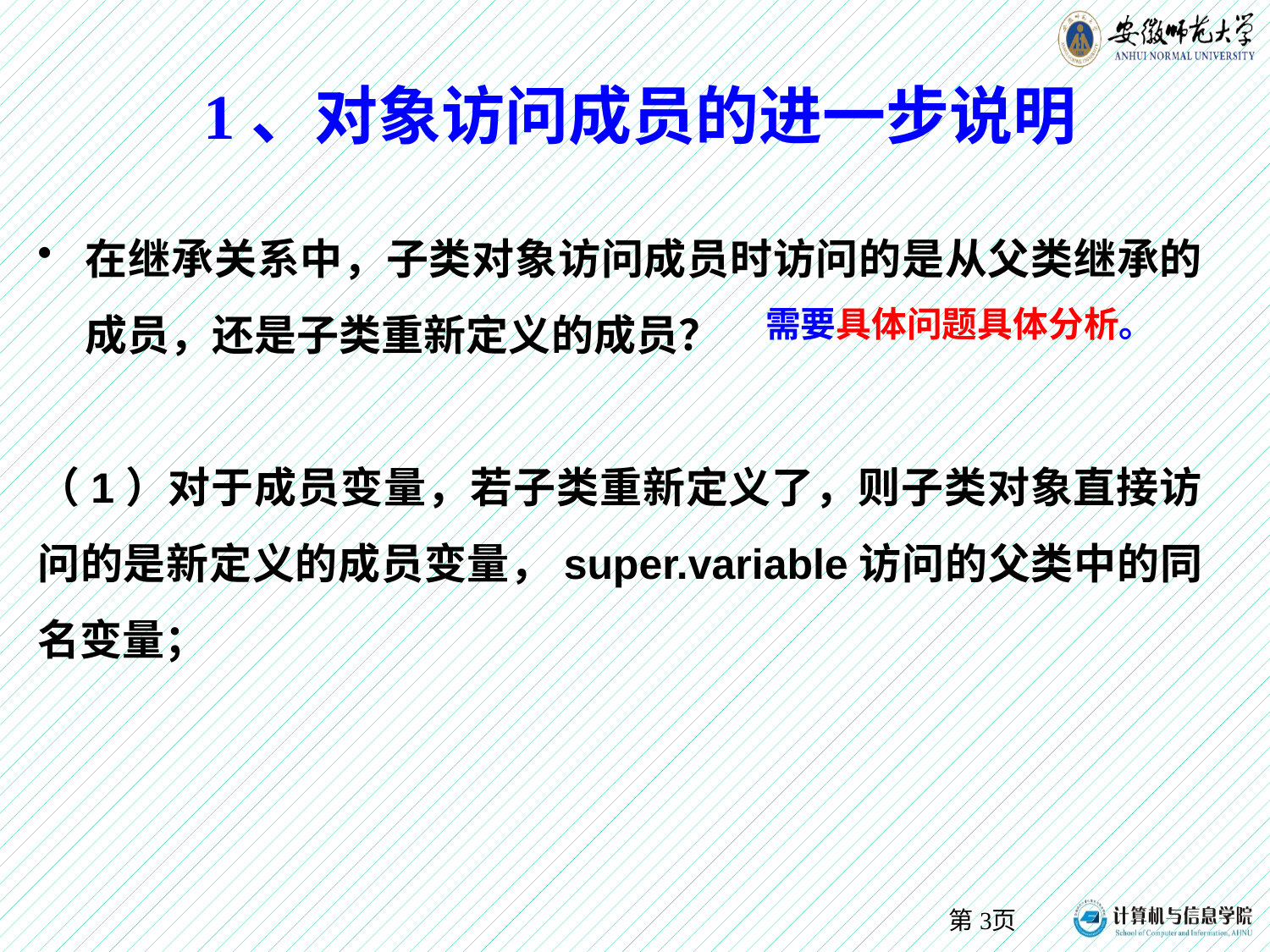

# 1、对象访问成员的进一步说明
在继承关系中，子类对象访问成员时访问的是从父类继承的成员，还是子类重新定义的成员？

（1）对于成员变量，若子类重新定义了，则子类对象直接访问的是新定义的成员变量，super.variable访问的父类中的同名变量；
需要具体问题具体分析。
第3页